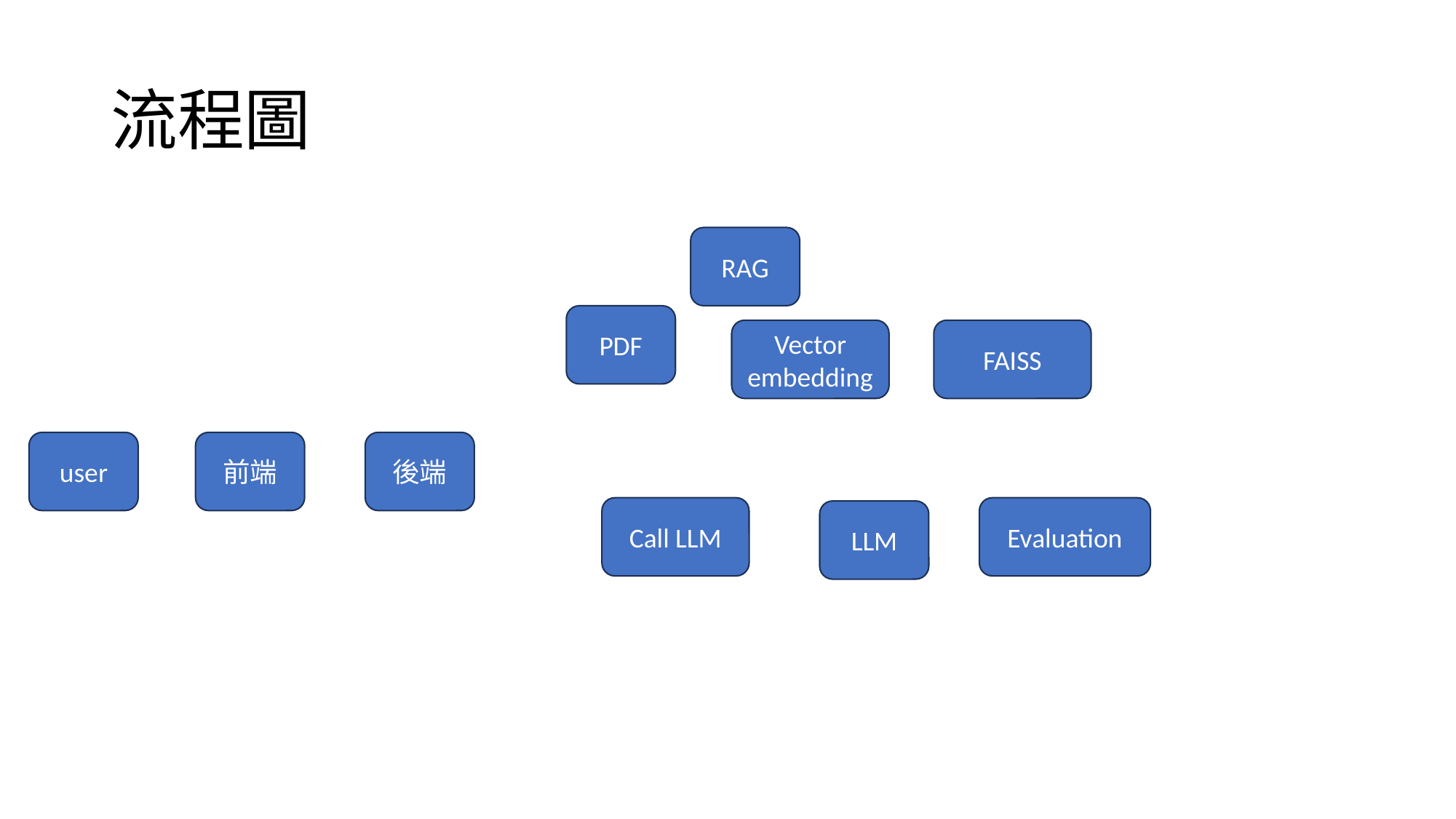

# 流程圖
RAG
PDF
Vector
embedding
FAISS
user
前端
後端
Call LLM
Evaluation
LLM